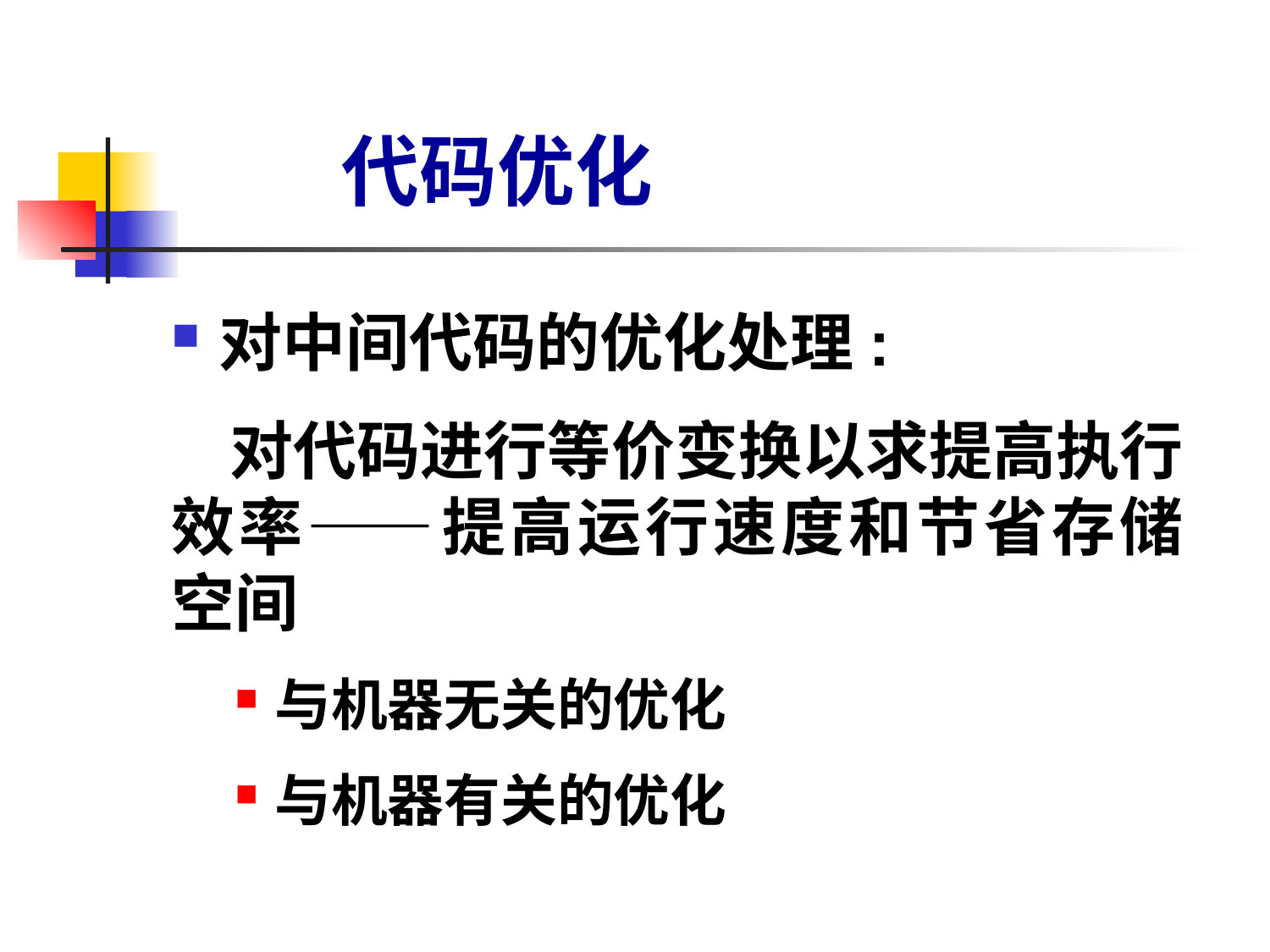

# 代码优化
对中间代码的优化处理:
   对代码进行等价变换以求提高执行效率——提高运行速度和节省存储空间
与机器无关的优化
与机器有关的优化